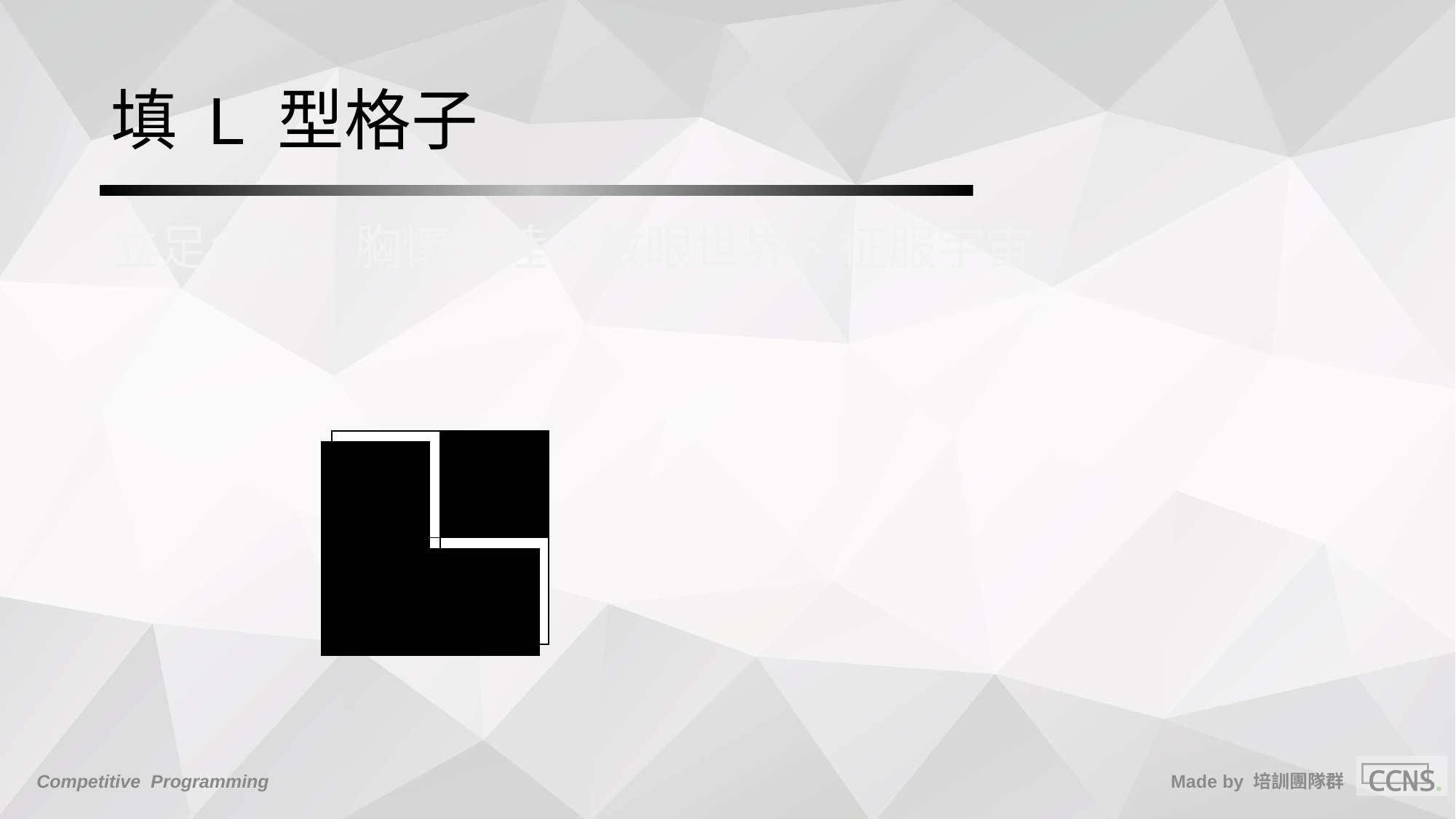

# 填 L 型格子
立足台灣、胸懷大陸、放眼世界、征服宇宙
|  |  |
| --- | --- |
|  |  |
|  |  |
| --- | --- |
|  |  |